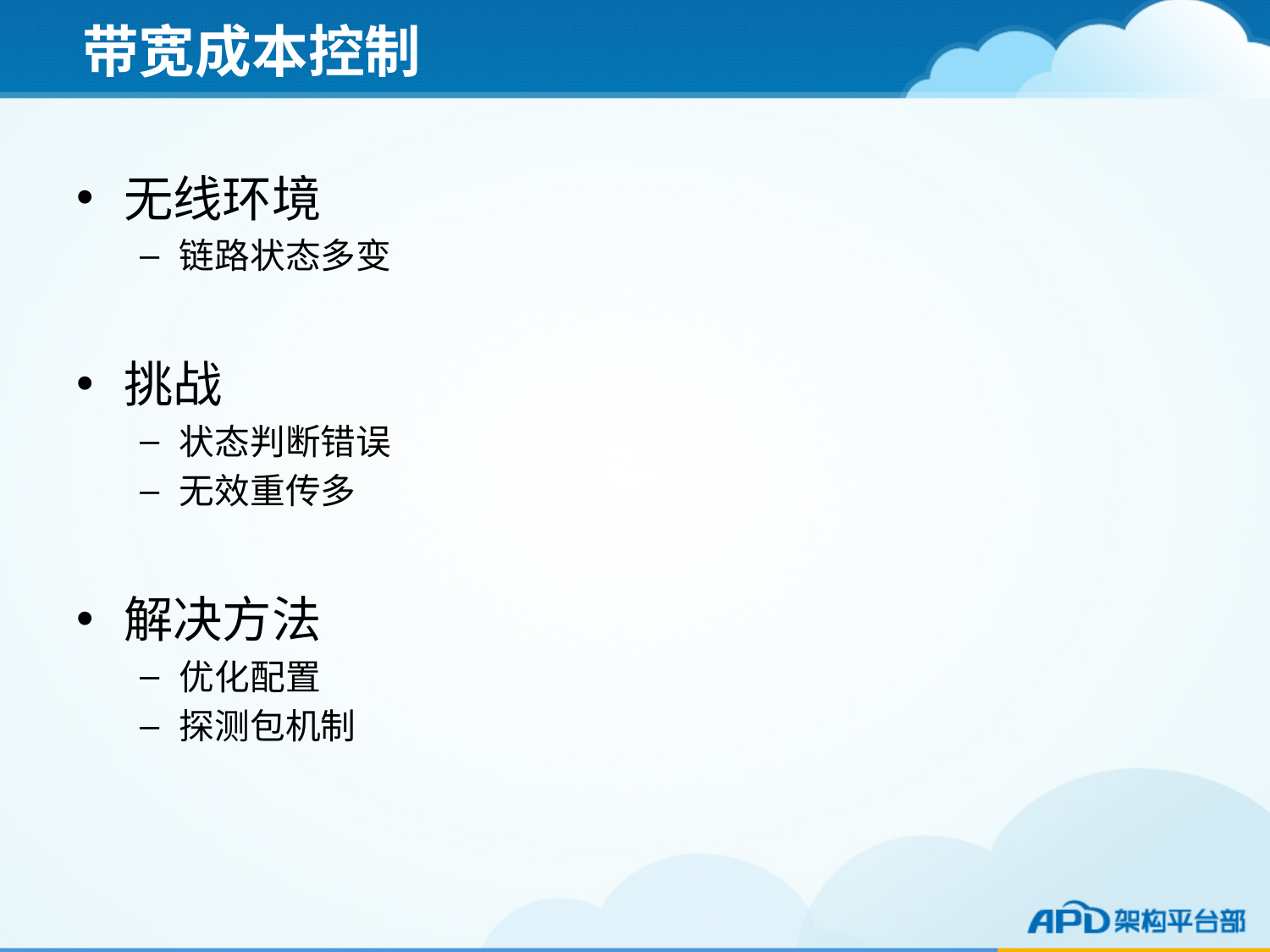

# 带宽成本控制
无线环境
链路状态多变

挑战
状态判断错误
无效重传多

解决方法
优化配置
探测包机制